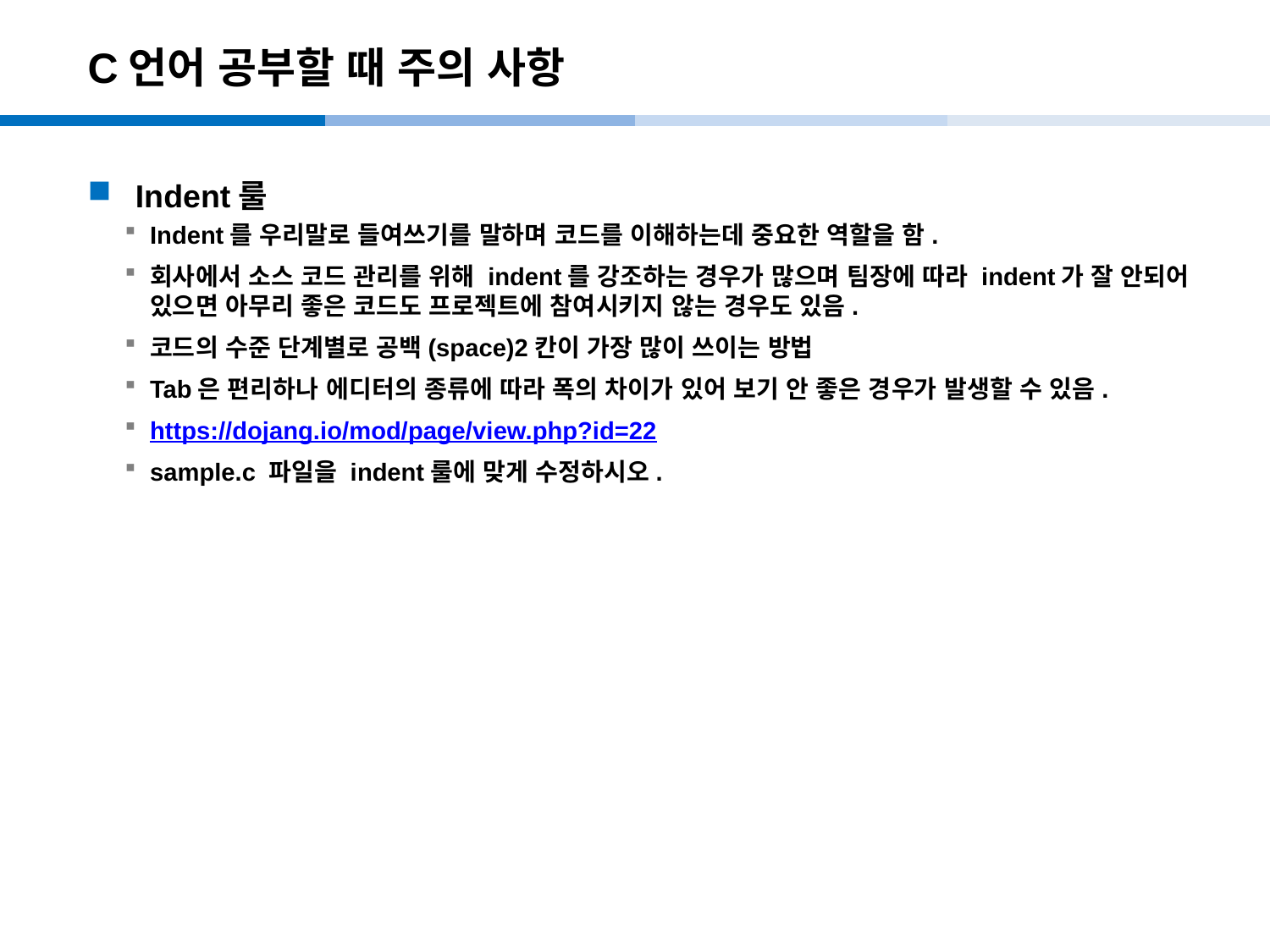

# C언어 공부할 때 주의 사항
Indent룰
Indent를 우리말로 들여쓰기를 말하며 코드를 이해하는데 중요한 역할을 함.
회사에서 소스 코드 관리를 위해 indent를 강조하는 경우가 많으며 팀장에 따라 indent가 잘 안되어 있으면 아무리 좋은 코드도 프로젝트에 참여시키지 않는 경우도 있음.
코드의 수준 단계별로 공백(space)2칸이 가장 많이 쓰이는 방법
Tab은 편리하나 에디터의 종류에 따라 폭의 차이가 있어 보기 안 좋은 경우가 발생할 수 있음.
https://dojang.io/mod/page/view.php?id=22
sample.c 파일을 indent룰에 맞게 수정하시오.